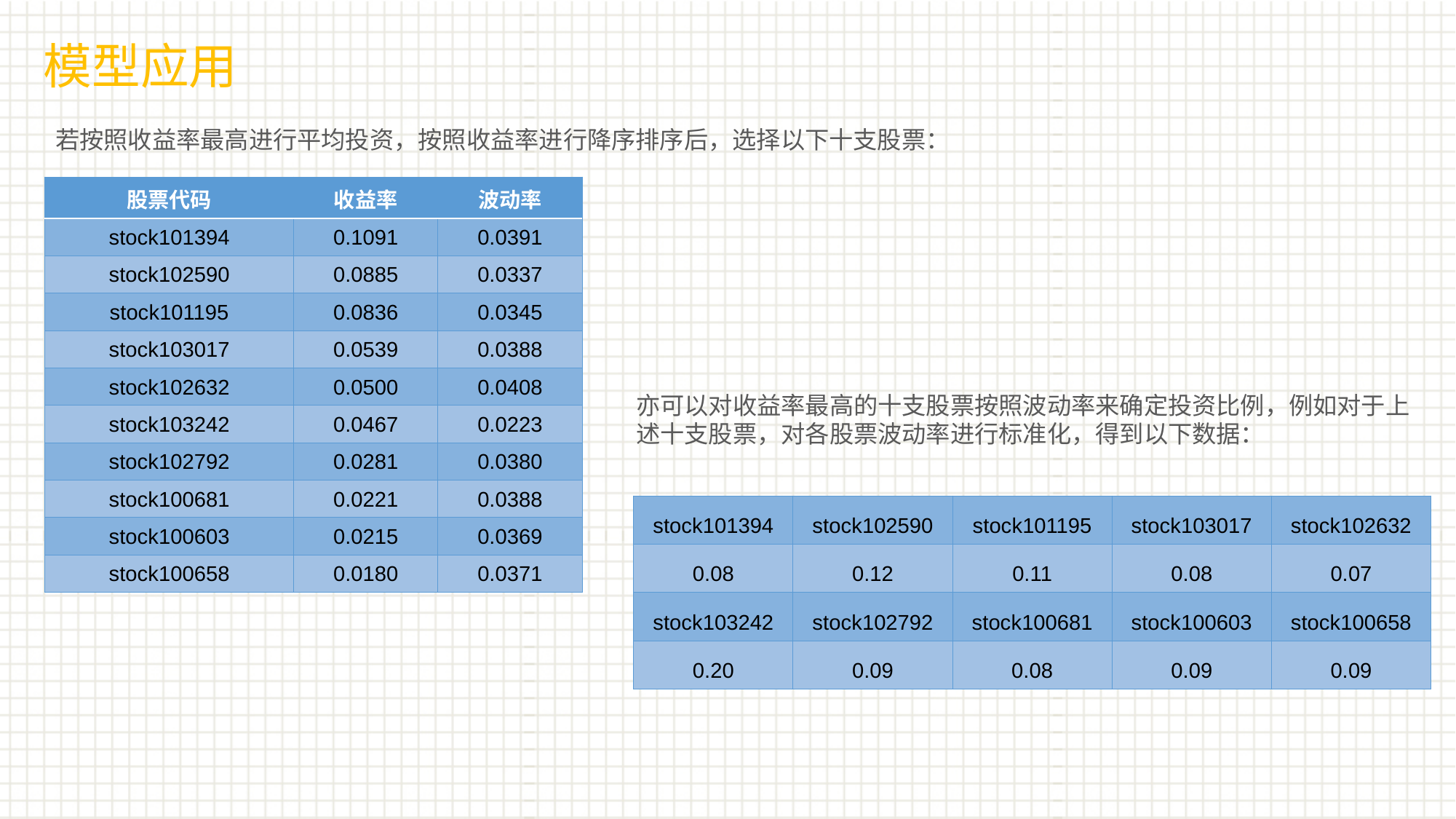

模型应用
若按照收益率最高进行平均投资，按照收益率进行降序排序后，选择以下十支股票：
| 股票代码 | 收益率 | 波动率 |
| --- | --- | --- |
| stock101394 | 0.1091 | 0.0391 |
| stock102590 | 0.0885 | 0.0337 |
| stock101195 | 0.0836 | 0.0345 |
| stock103017 | 0.0539 | 0.0388 |
| stock102632 | 0.0500 | 0.0408 |
| stock103242 | 0.0467 | 0.0223 |
| stock102792 | 0.0281 | 0.0380 |
| stock100681 | 0.0221 | 0.0388 |
| stock100603 | 0.0215 | 0.0369 |
| stock100658 | 0.0180 | 0.0371 |
亦可以对收益率最高的十支股票按照波动率来确定投资比例，例如对于上述十支股票，对各股票波动率进行标准化，得到以下数据：
| stock101394 | stock102590 | stock101195 | stock103017 | stock102632 |
| --- | --- | --- | --- | --- |
| 0.08 | 0.12 | 0.11 | 0.08 | 0.07 |
| stock103242 | stock102792 | stock100681 | stock100603 | stock100658 |
| 0.20 | 0.09 | 0.08 | 0.09 | 0.09 |